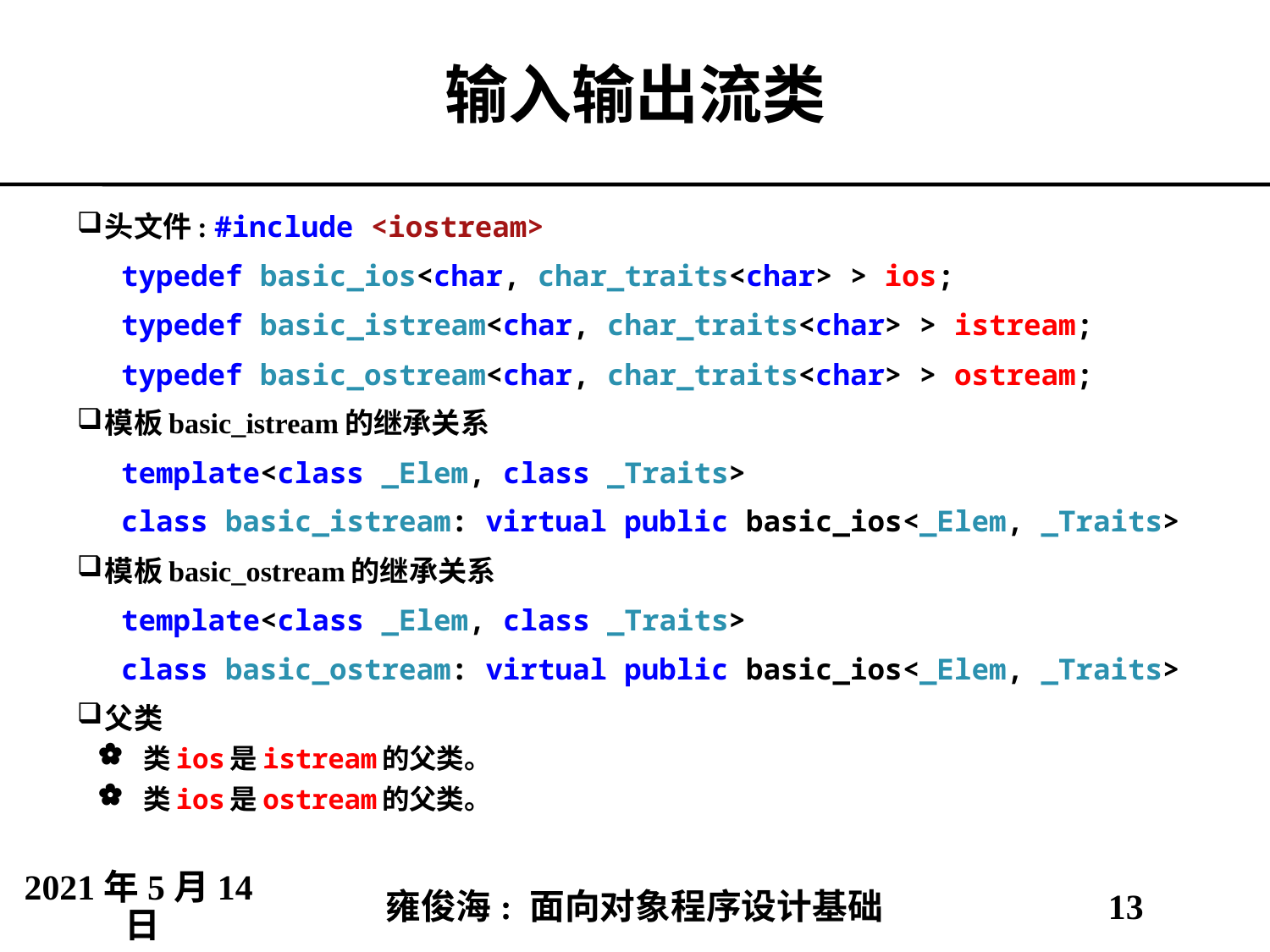

# 输入输出流类

头文件: #include <iostream>
typedef basic_ios<char, char_traits<char> > ios;
typedef basic_istream<char, char_traits<char> > istream;
typedef basic_ostream<char, char_traits<char> > ostream;
模板basic_istream的继承关系
template<class _Elem, class _Traits>
class basic_istream: virtual public basic_ios<_Elem, _Traits>
模板basic_ostream的继承关系
template<class _Elem, class _Traits>
class basic_ostream: virtual public basic_ios<_Elem, _Traits>
父类
类ios是istream的父类。
类ios是ostream的父类。
2021年5月14日
雍俊海: 面向对象程序设计基础
13